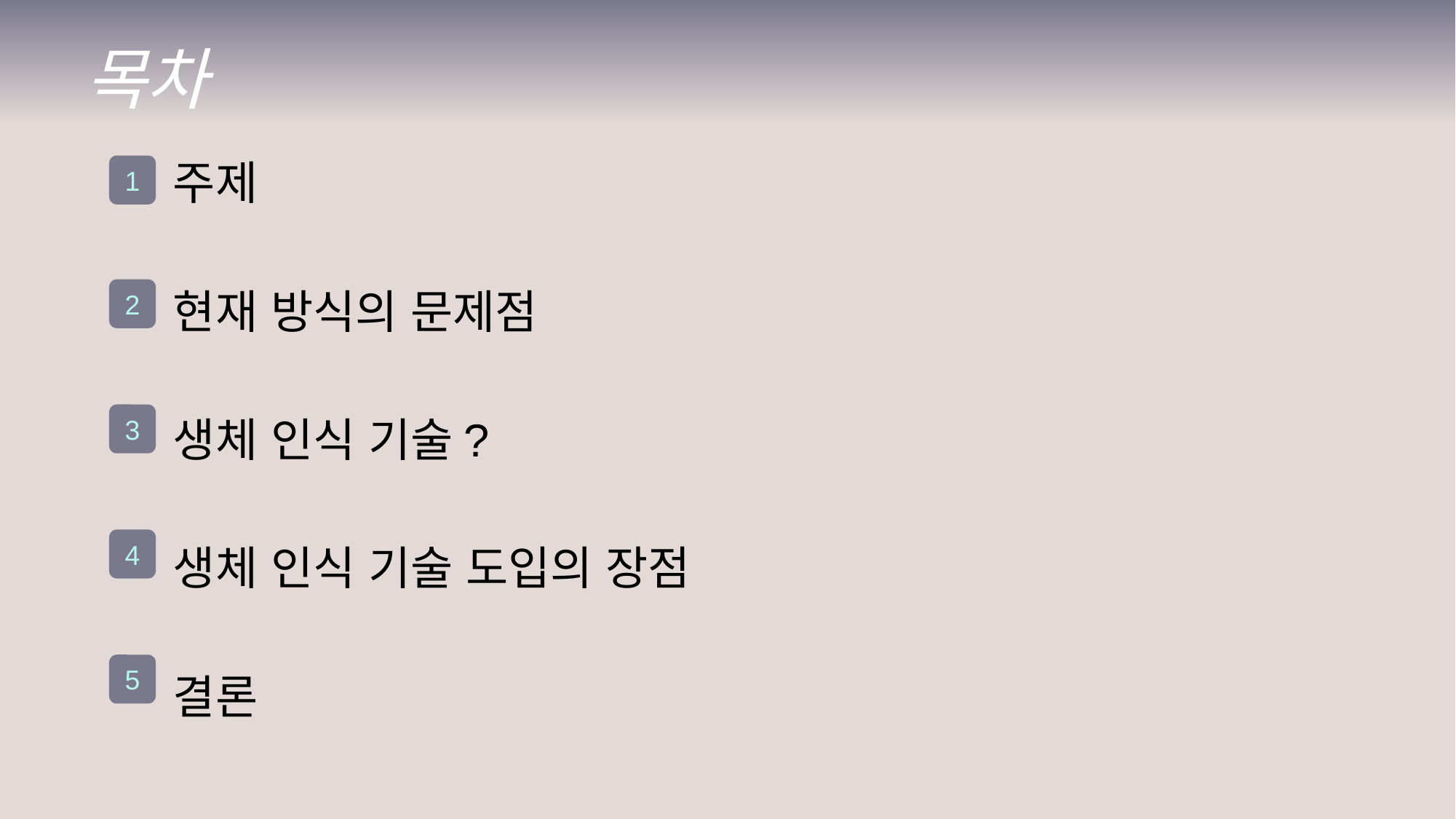

목차
    주제

    현재 방식의 문제점

    생체 인식 기술?

    생체 인식 기술 도입의 장점

    결론

1

2
3
4
5